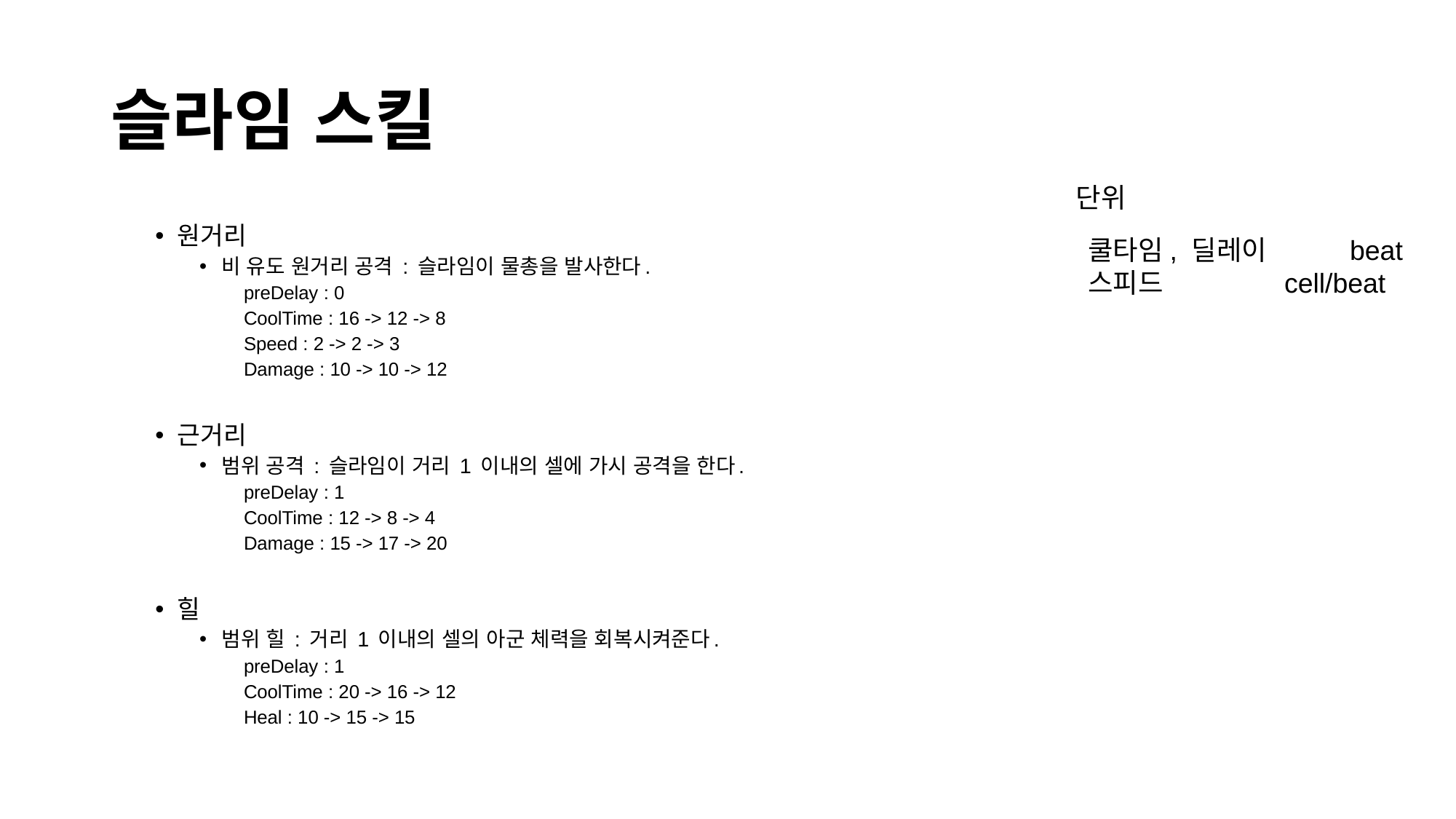

# 슬라임 스킬
단위
원거리
비 유도 원거리 공격 : 슬라임이 물총을 발사한다.
preDelay : 0
CoolTime : 16 -> 12 -> 8
Speed : 2 -> 2 -> 3
Damage : 10 -> 10 -> 12

근거리
범위 공격 : 슬라임이 거리 1 이내의 셀에 가시 공격을 한다.
preDelay : 1
CoolTime : 12 -> 8 -> 4
Damage : 15 -> 17 -> 20

힐
범위 힐 : 거리 1 이내의 셀의 아군 체력을 회복시켜준다.
preDelay : 1
CoolTime : 20 -> 16 -> 12
Heal : 10 -> 15 -> 15
쿨타임, 딜레이          beat
스피드               cell/beat